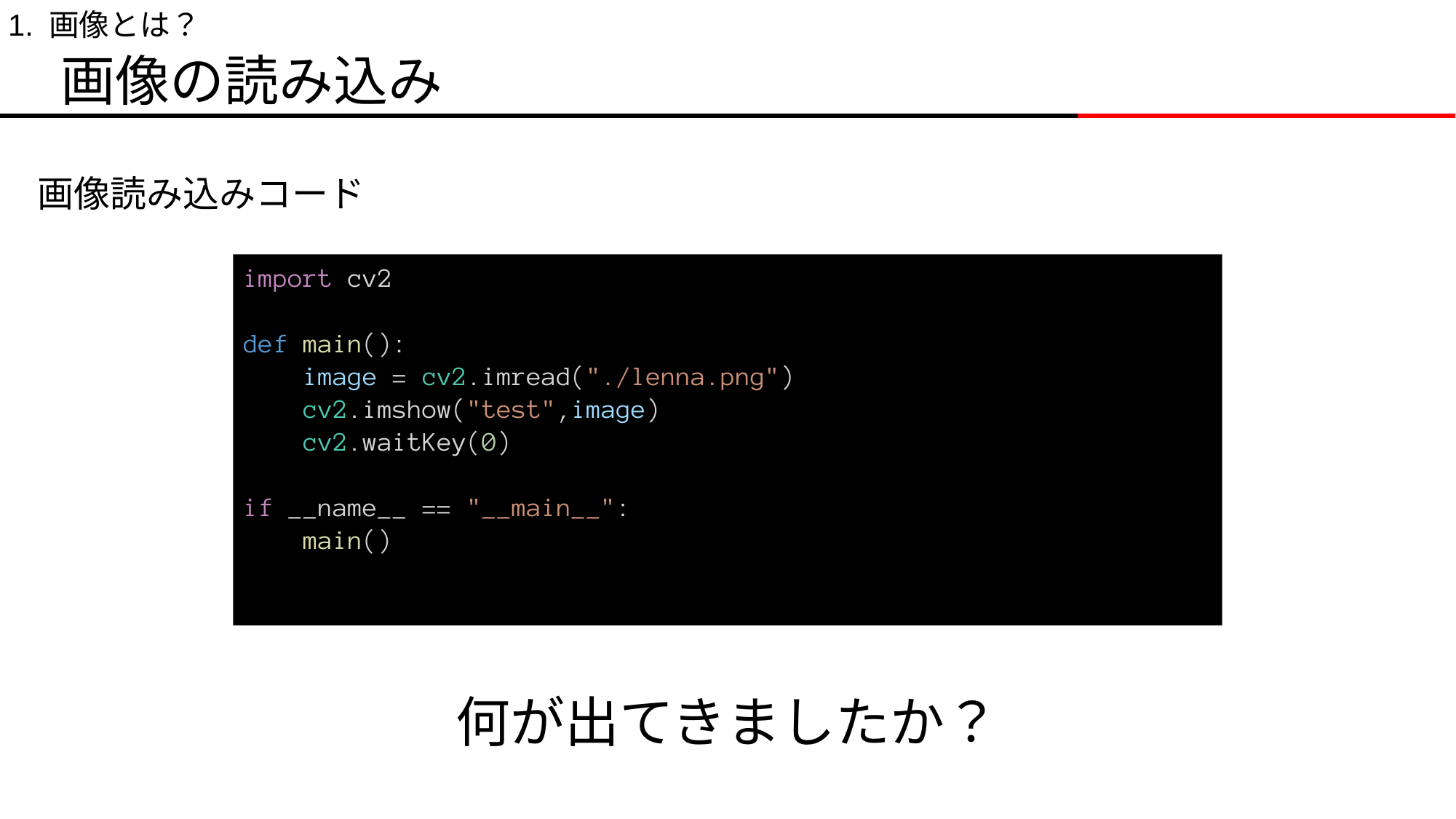

1. 画像とは？
画像の読み込み
画像読み込みコード
import cv2
def main():
    image = cv2.imread("./lenna.png")
    cv2.imshow("test",image)
    cv2.waitKey(0)
if __name__ == "__main__":
    main()

何が出てきましたか？